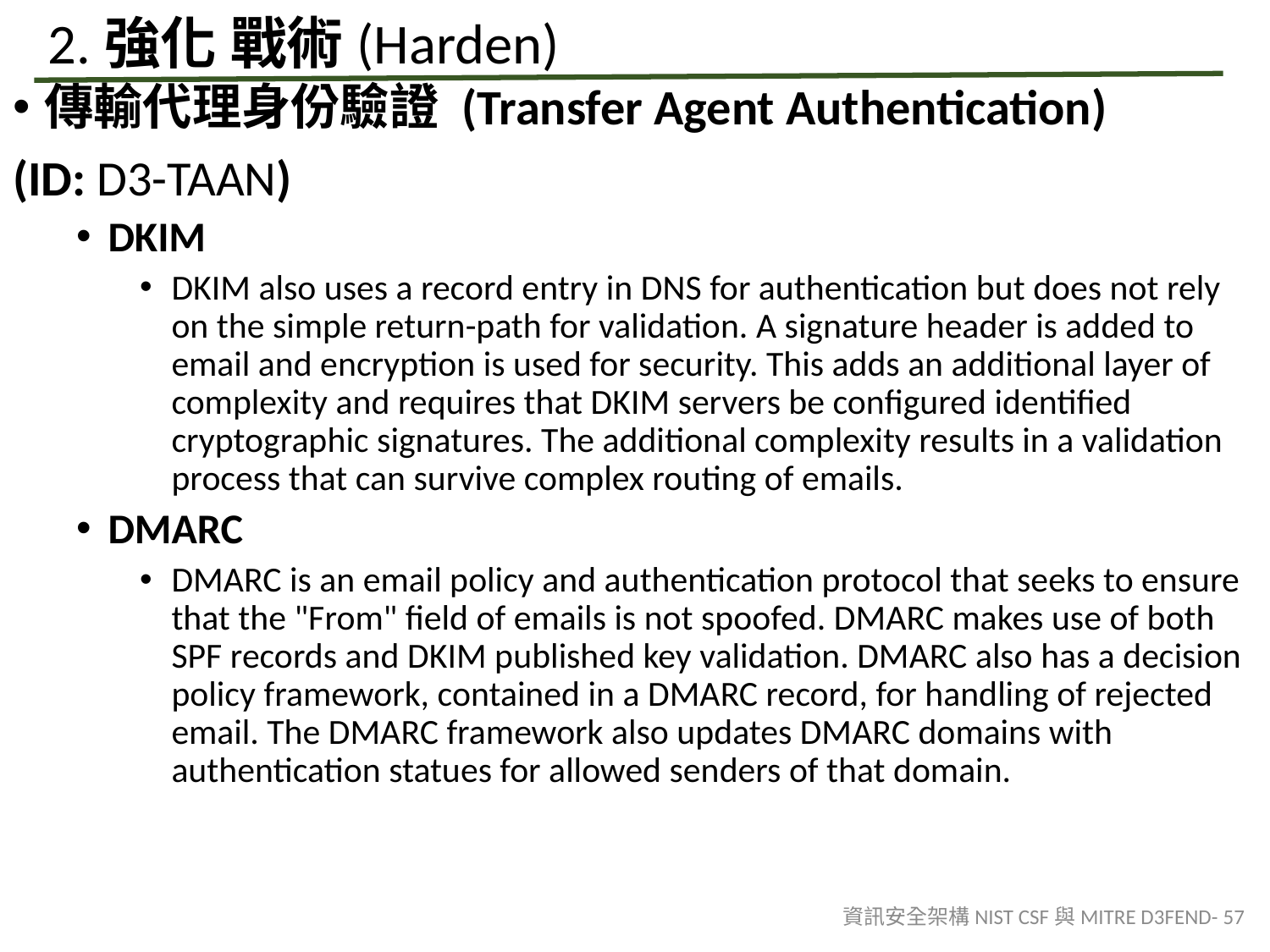

# 2.強化 戰術(Harden)
傳輸代理身份驗證 (Transfer Agent Authentication)
(ID: D3-TAAN)
DKIM
DKIM also uses a record entry in DNS for authentication but does not rely on the simple return-path for validation. A signature header is added to email and encryption is used for security. This adds an additional layer of complexity and requires that DKIM servers be configured identified cryptographic signatures. The additional complexity results in a validation process that can survive complex routing of emails.
DMARC
DMARC is an email policy and authentication protocol that seeks to ensure that the "From" field of emails is not spoofed. DMARC makes use of both SPF records and DKIM published key validation. DMARC also has a decision policy framework, contained in a DMARC record, for handling of rejected email. The DMARC framework also updates DMARC domains with authentication statues for allowed senders of that domain.

資訊安全架構NIST CSF與MITRE D3FEND- 57